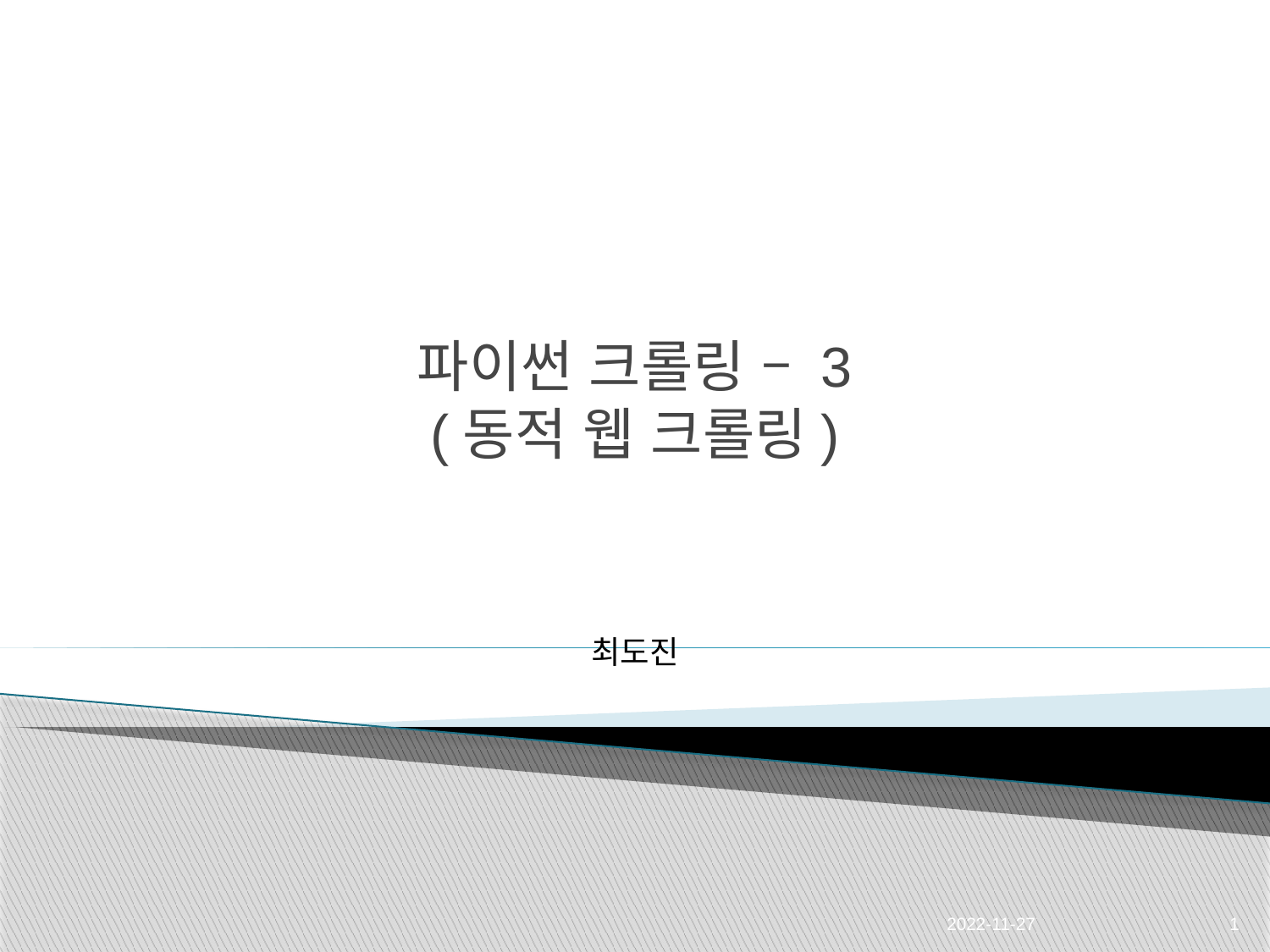

# 파이썬 크롤링 – 3 (동적 웹 크롤링)
최도진
2022-11-27
1